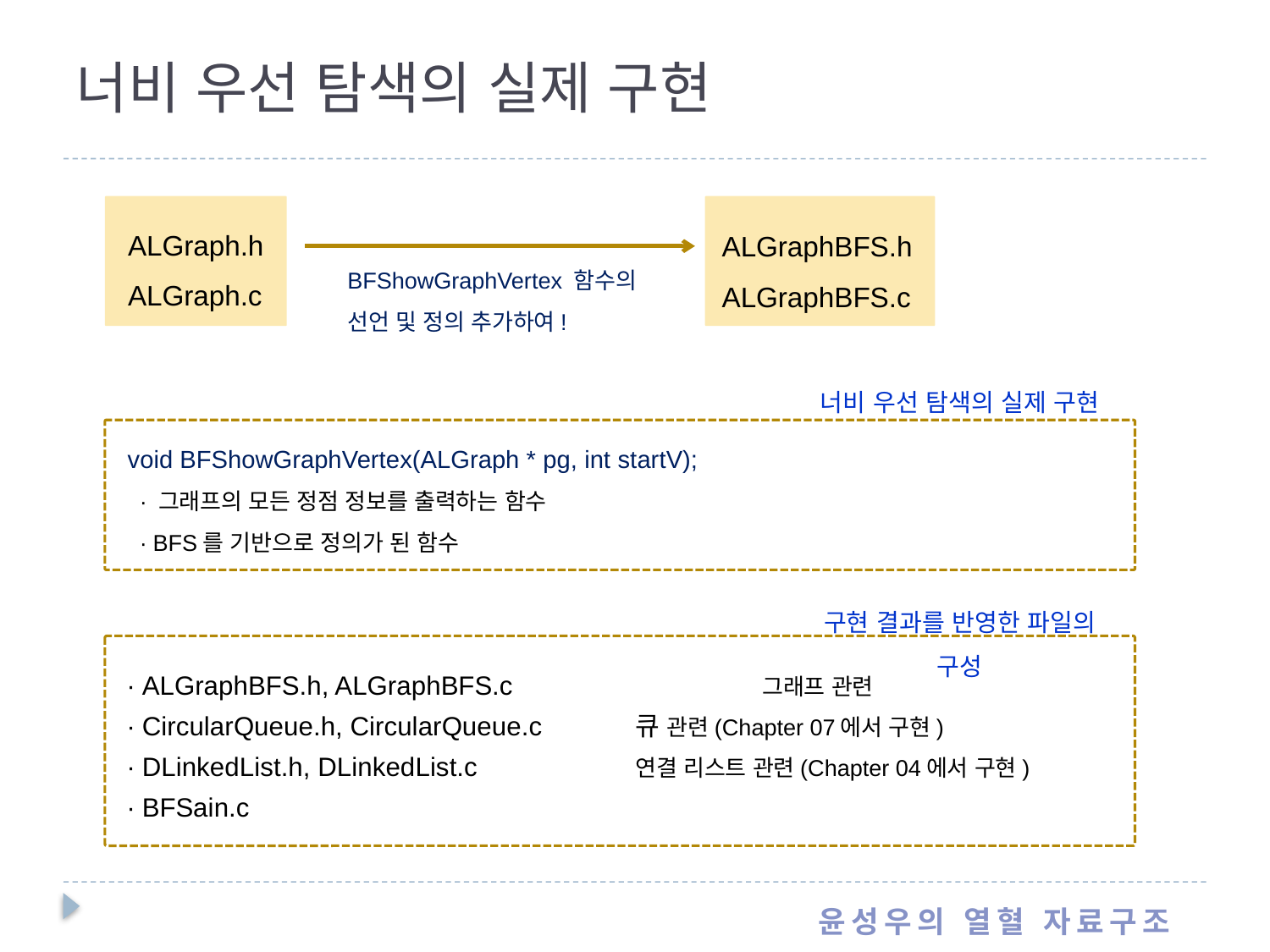

# 너비 우선 탐색의 실제 구현

ALGraph.h
ALGraph.c
ALGraphBFS.h
ALGraphBFS.c
BFShowGraphVertex 함수의
선언 및 정의 추가하여!
너비 우선 탐색의 실제 구현

void BFShowGraphVertex(ALGraph * pg, int startV);
  ∙ 그래프의 모든 정점 정보를 출력하는 함수
  ∙ BFS를 기반으로 정의가 된 함수
구현 결과를 반영한 파일의 구성

∙ ALGraphBFS.h, ALGraphBFS.c 		그래프 관련
∙ CircularQueue.h, CircularQueue.c 	큐 관련(Chapter 07에서 구현)
∙ DLinkedList.h, DLinkedList.c 		연결 리스트 관련(Chapter 04에서 구현)
∙ BFSain.c
윤성우의 열혈 자료구조